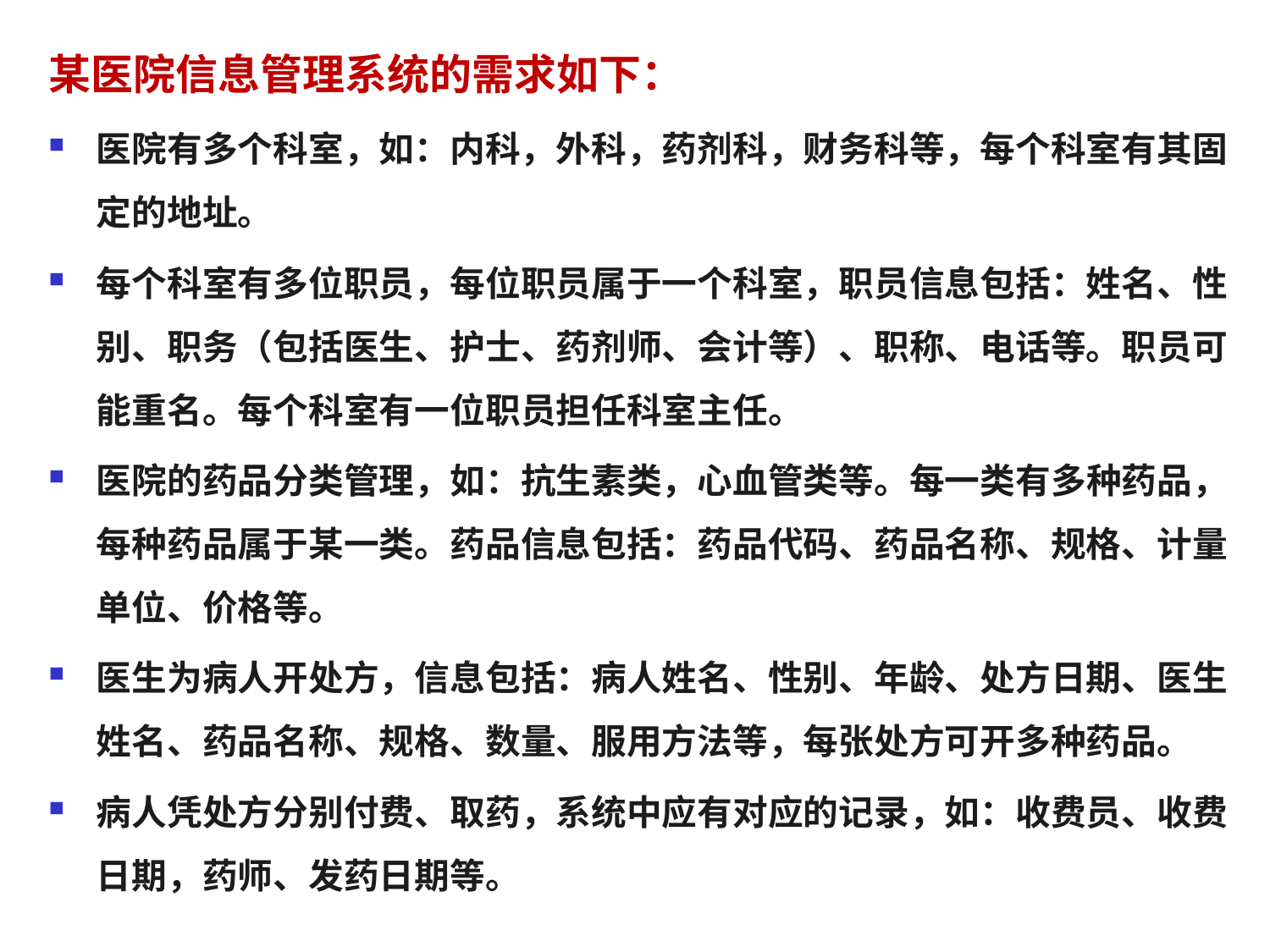

某医院信息管理系统的需求如下：
医院有多个科室，如：内科，外科，药剂科，财务科等，每个科室有其固定的地址。
每个科室有多位职员，每位职员属于一个科室，职员信息包括：姓名、性别、职务（包括医生、护士、药剂师、会计等）、职称、电话等。职员可能重名。每个科室有一位职员担任科室主任。
医院的药品分类管理，如：抗生素类，心血管类等。每一类有多种药品，每种药品属于某一类。药品信息包括：药品代码、药品名称、规格、计量单位、价格等。
医生为病人开处方，信息包括：病人姓名、性别、年龄、处方日期、医生姓名、药品名称、规格、数量、服用方法等，每张处方可开多种药品。
病人凭处方分别付费、取药，系统中应有对应的记录，如：收费员、收费日期，药师、发药日期等。